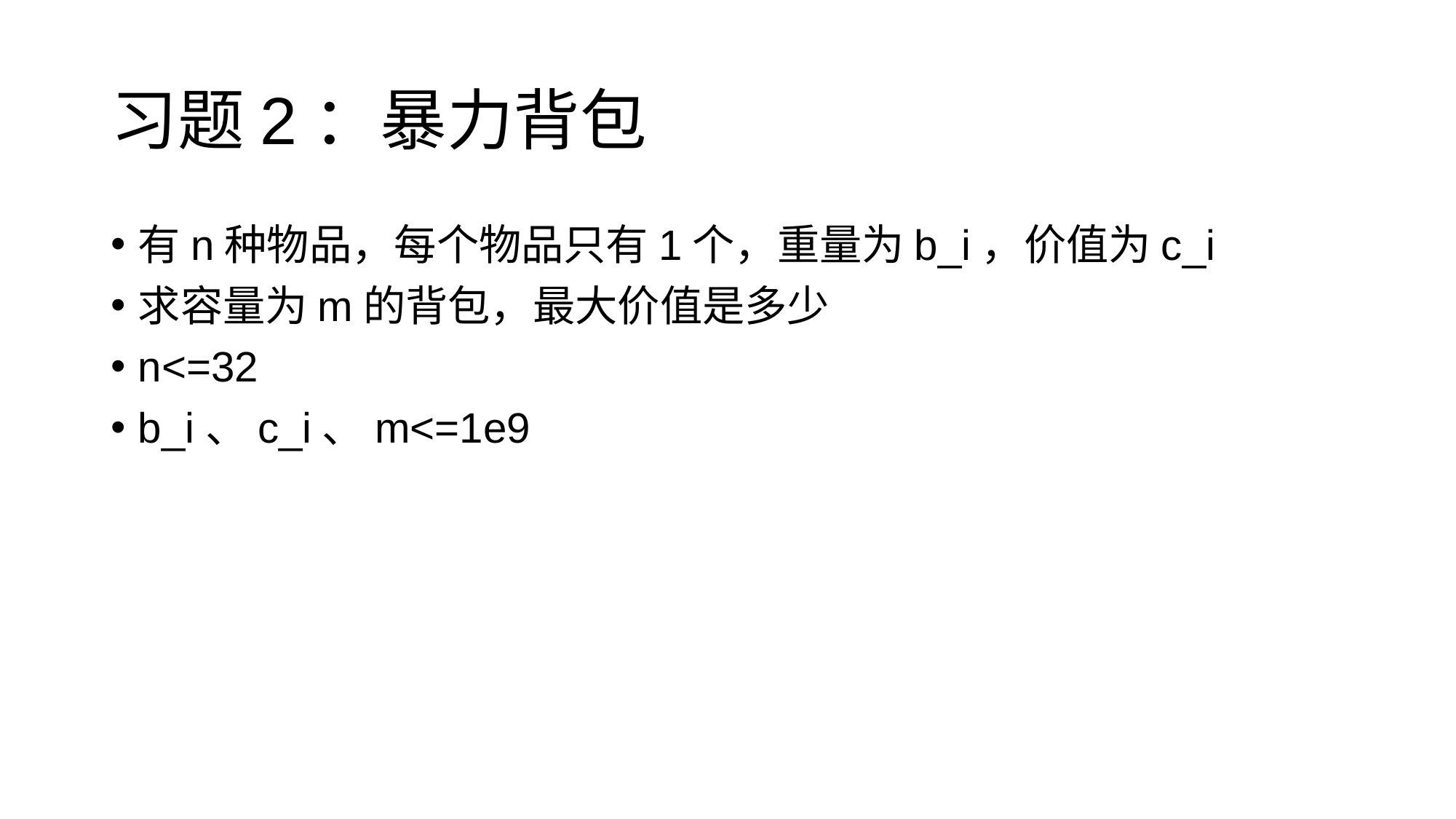

# 习题2：暴力背包
有n种物品，每个物品只有1个，重量为b_i，价值为c_i
求容量为m的背包，最大价值是多少
n<=32
b_i、c_i、m<=1e9